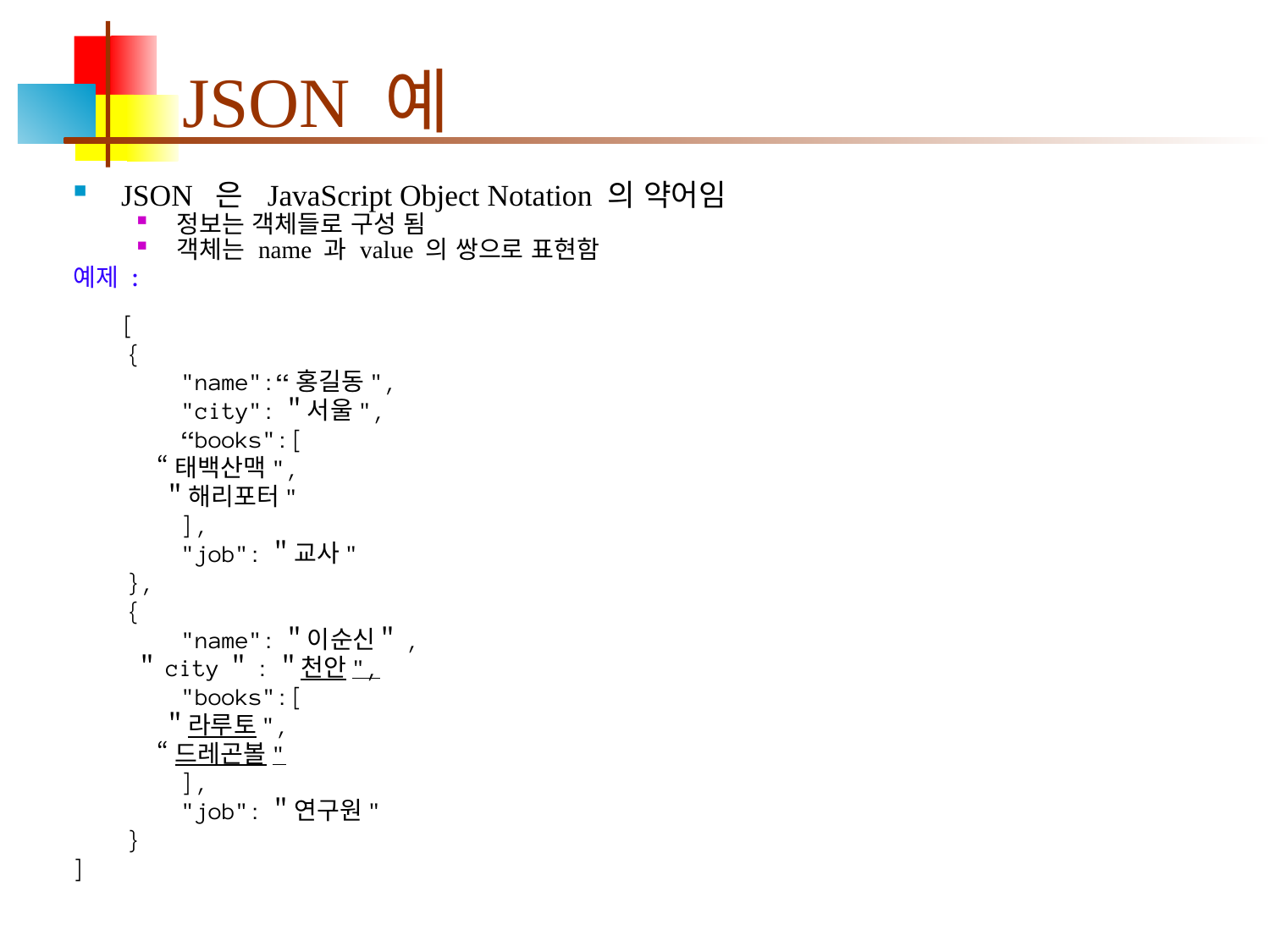

# JSON 예
JSON  은  JavaScript Object Notation 의 약어임
정보는 객체들로 구성 됨
객체는 name 과 value 의 쌍으로 표현함
예제 :
[
    {
        "name":“홍길동",
        "city":＂서울",
        “books":[
            “태백산맥",
            ＂해리포터"
        ],
        "job":＂교사"
    },
    {
        "name":＂이순신＂,
        ＂city＂:＂천안",
        "books":[
            ＂라루토",
            “드레곤볼"
        ],
        "job":＂연구원"
    }
]